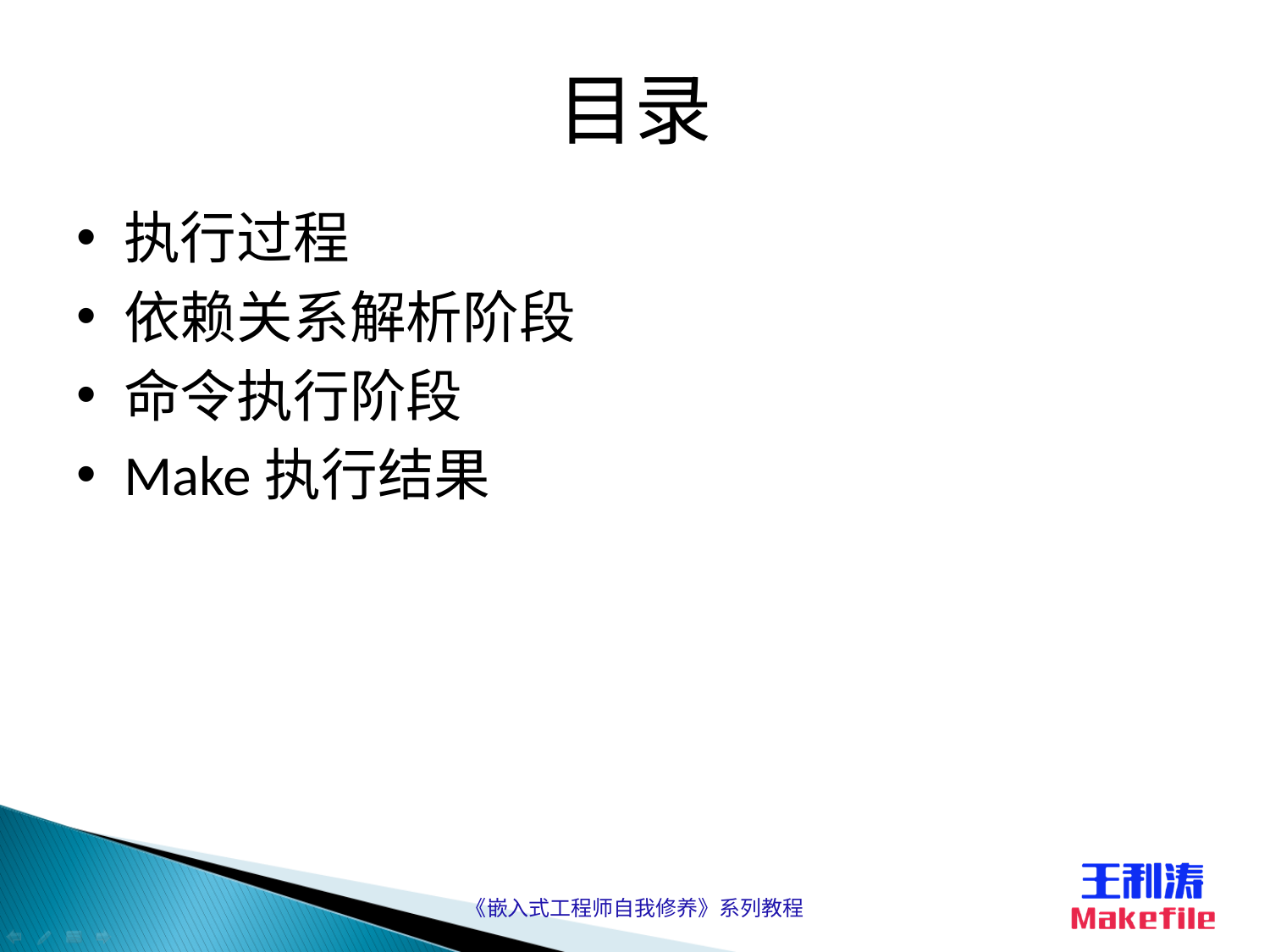

# 目录
执行过程
依赖关系解析阶段
命令执行阶段
Make执行结果
《嵌入式工程师自我修养》系列教程